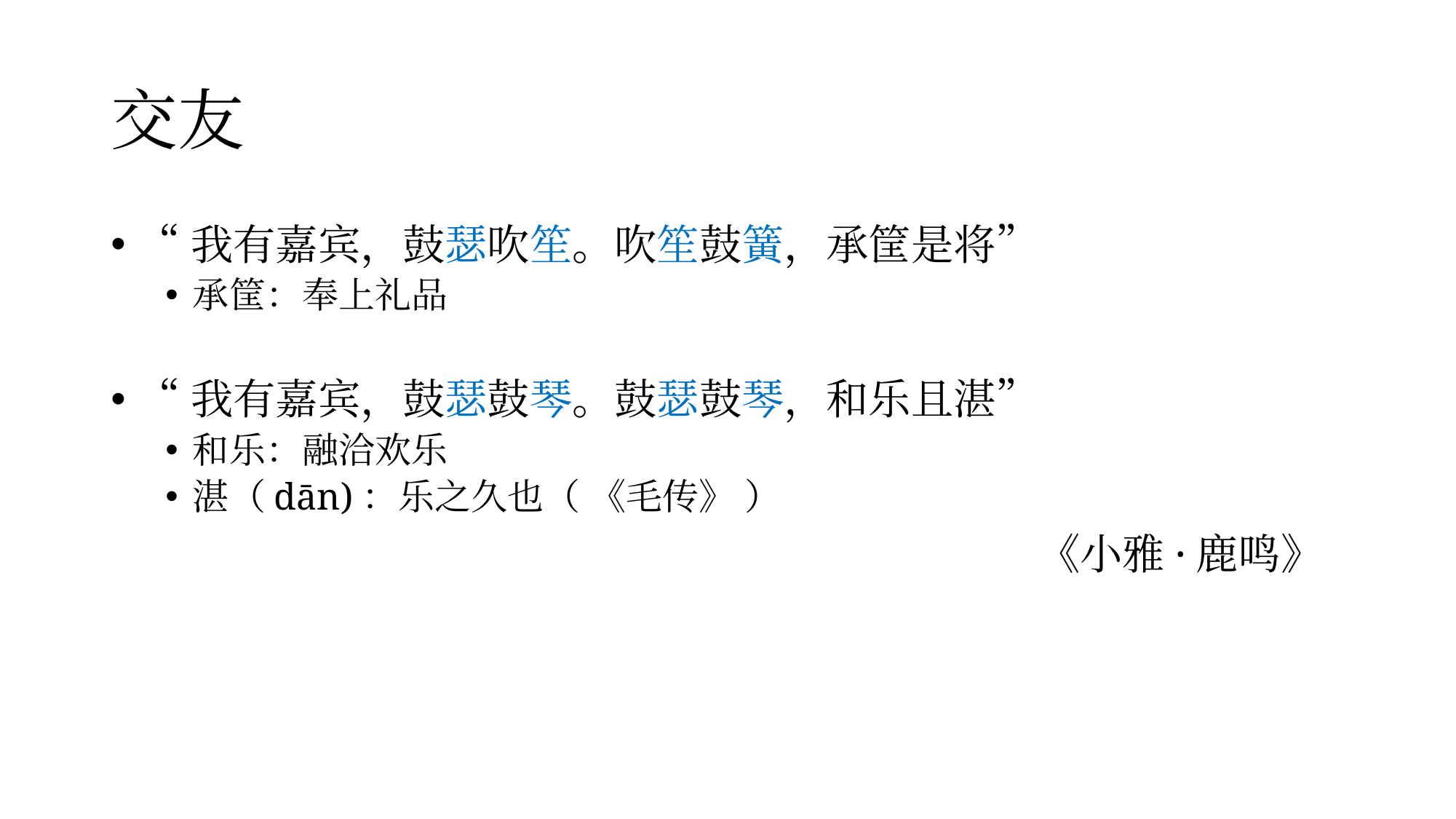

# 交友
“我有嘉宾，鼓瑟吹笙。吹笙鼓簧，承筐是将”
承筐：奉上礼品

“我有嘉宾，鼓瑟鼓琴。鼓瑟鼓琴，和乐且湛”
和乐：融洽欢乐
湛（dān)：乐之久也（ 《毛传》 ）
								    《小雅·鹿鸣》